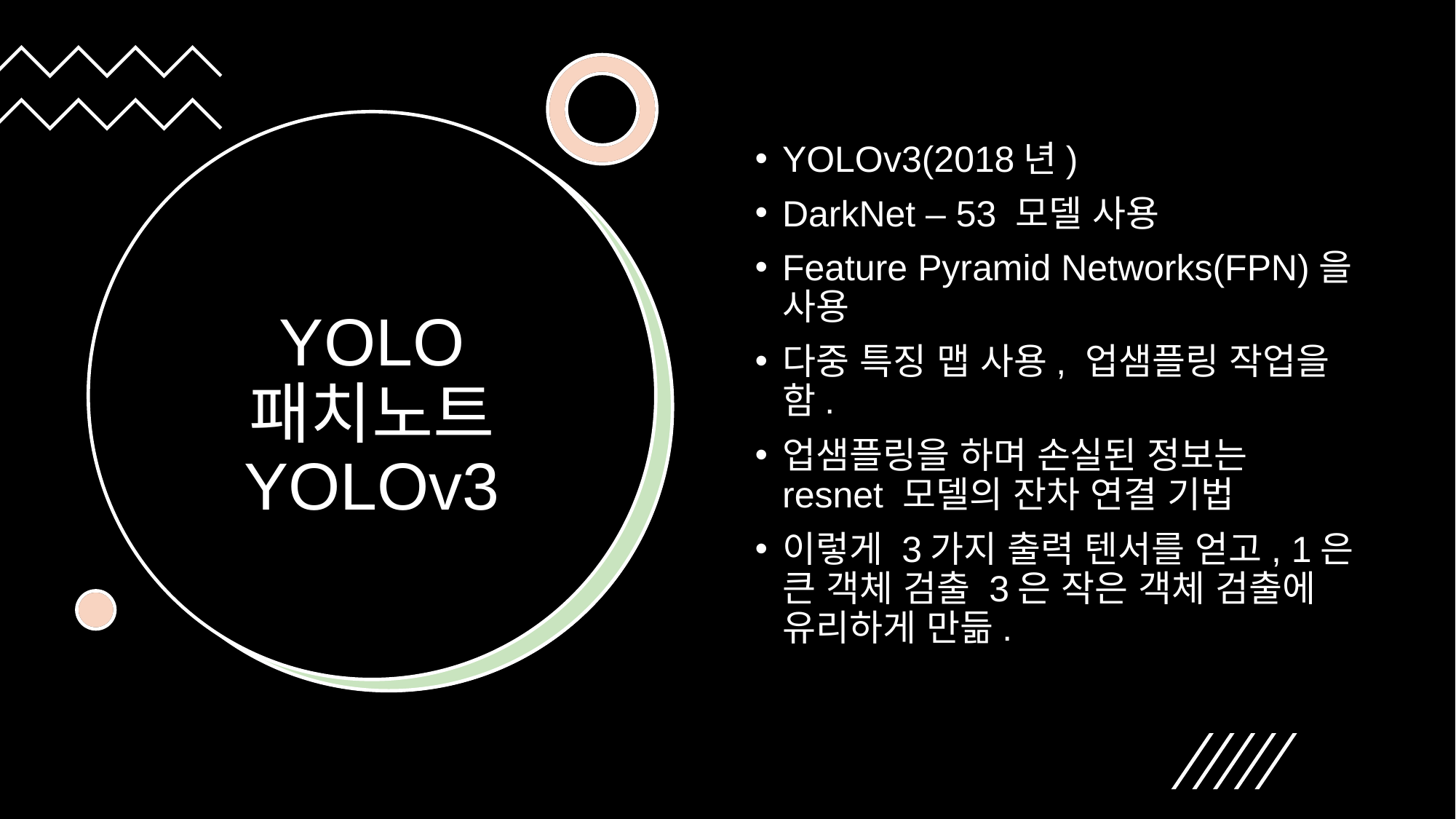

YOLOv3(2018년)
DarkNet – 53 모델 사용
Feature Pyramid Networks(FPN)을 사용
다중 특징 맵 사용, 업샘플링 작업을 함.
업샘플링을 하며 손실된 정보는 resnet 모델의 잔차 연결 기법
이렇게 3가지 출력 텐서를 얻고, 1은 큰 객체 검출 3은 작은 객체 검출에 유리하게 만듦.

# YOLO 패치노트 YOLOv3